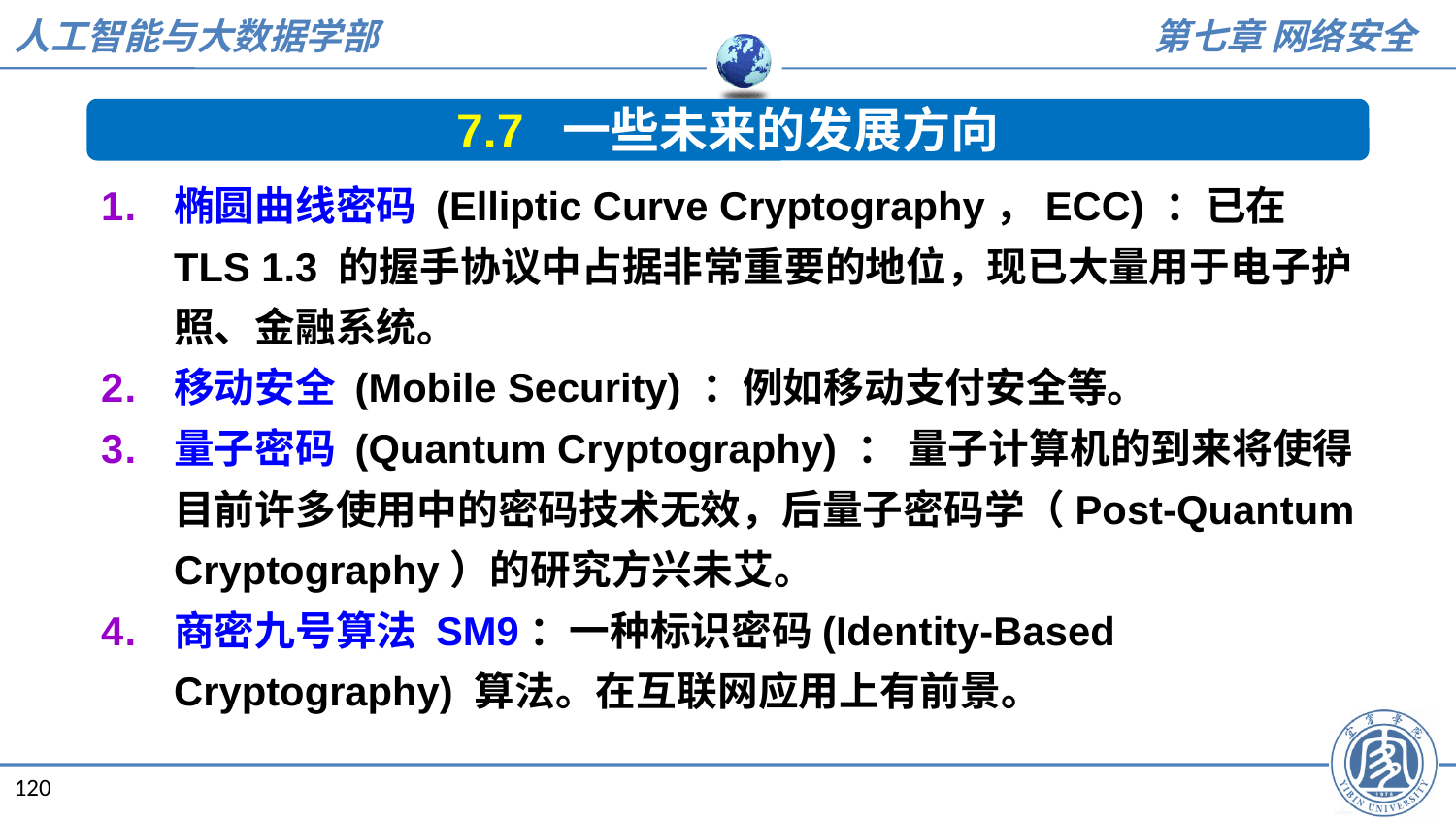

7.7  一些未来的发展方向

椭圆曲线密码 (Elliptic Curve Cryptography，ECC) ：已在 TLS 1.3 的握手协议中占据非常重要的地位，现已大量用于电子护照、金融系统。
移动安全 (Mobile Security) ：例如移动支付安全等。
量子密码 (Quantum Cryptography) ： 量子计算机的到来将使得目前许多使用中的密码技术无效，后量子密码学（Post-Quantum Cryptography）的研究方兴未艾。
商密九号算法 SM9：一种标识密码(Identity-Based Cryptography) 算法。在互联网应用上有前景。
120